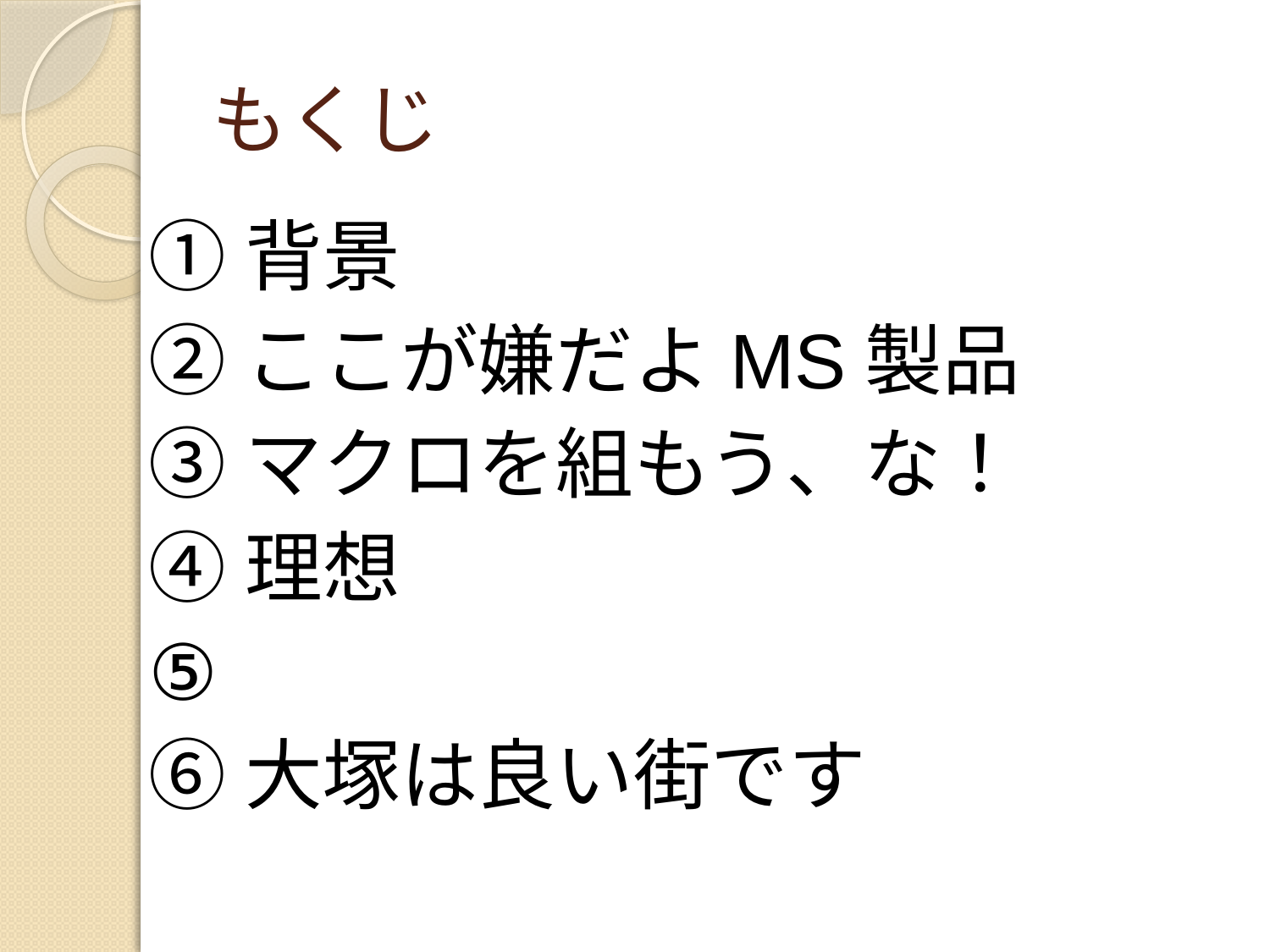

# もくじ
①背景
②ここが嫌だよMS製品
③マクロを組もう、な！
④理想
⑤
⑥大塚は良い街です